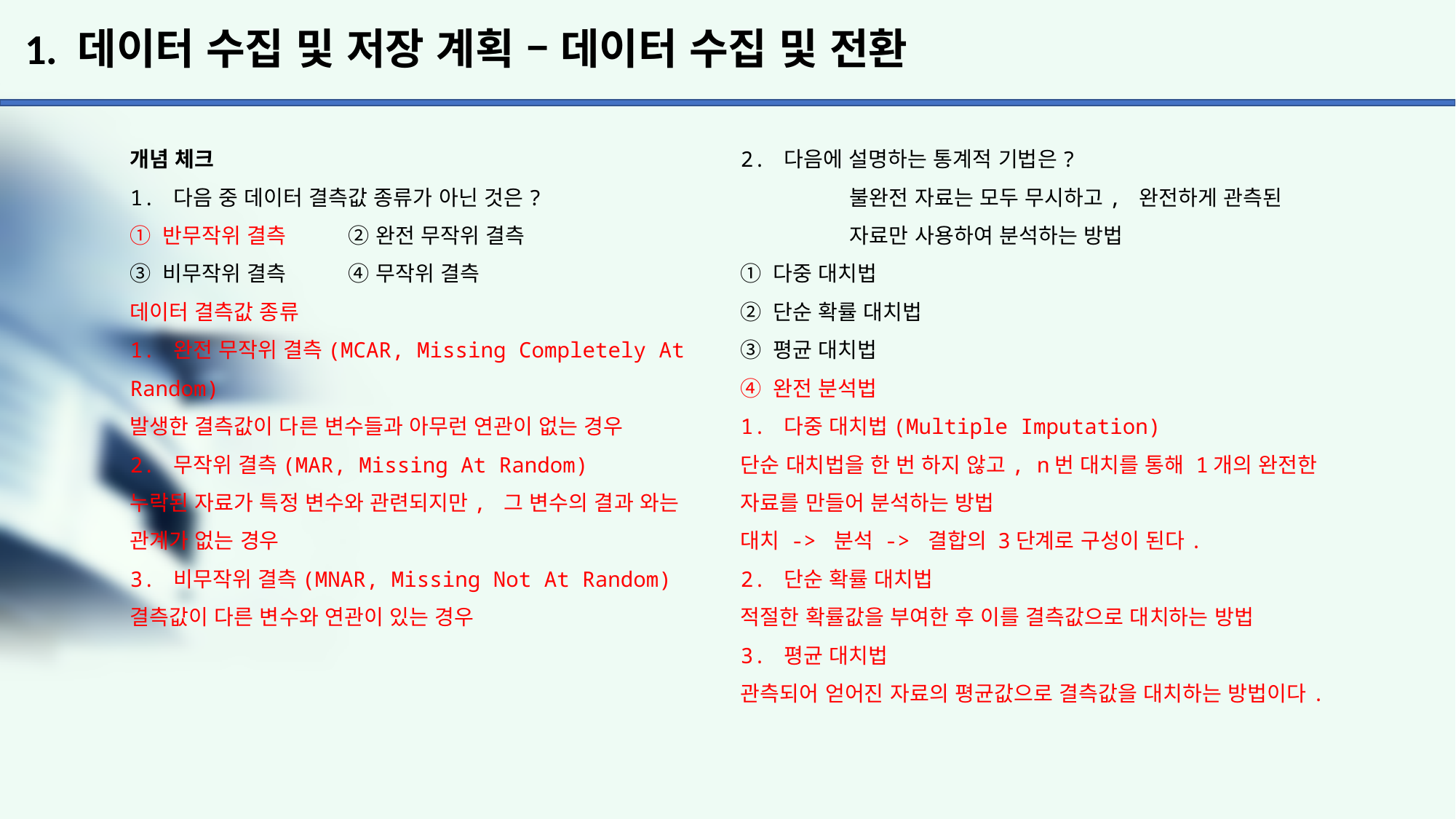

# 1. 데이터 수집 및 저장 계획 – 데이터 수집 및 전환
개념 체크
1. 다음 중 데이터 결측값 종류가 아닌 것은?
① 반무작위 결측	② 완전 무작위 결측
③ 비무작위 결측 	④ 무작위 결측
데이터 결측값 종류
1. 완전 무작위 결측(MCAR, Missing Completely At Random)
발생한 결측값이 다른 변수들과 아무런 연관이 없는 경우
2. 무작위 결측(MAR, Missing At Random)
누락된 자료가 특정 변수와 관련되지만, 그 변수의 결과 와는 관계가 없는 경우
3. 비무작위 결측(MNAR, Missing Not At Random)
결측값이 다른 변수와 연관이 있는 경우
2. 다음에 설명하는 통계적 기법은?
	불완전 자료는 모두 무시하고, 완전하게 관측된 	자료만 사용하여 분석하는 방법
① 다중 대치법
② 단순 확률 대치법
③ 평균 대치법
④ 완전 분석법
1. 다중 대치법(Multiple Imputation)
단순 대치법을 한 번 하지 않고, n번 대치를 통해 1개의 완전한 자료를 만들어 분석하는 방법
대치 -> 분석 -> 결합의 3단계로 구성이 된다.
2. 단순 확률 대치법
적절한 확률값을 부여한 후 이를 결측값으로 대치하는 방법
3. 평균 대치법
관측되어 얻어진 자료의 평균값으로 결측값을 대치하는 방법이다.